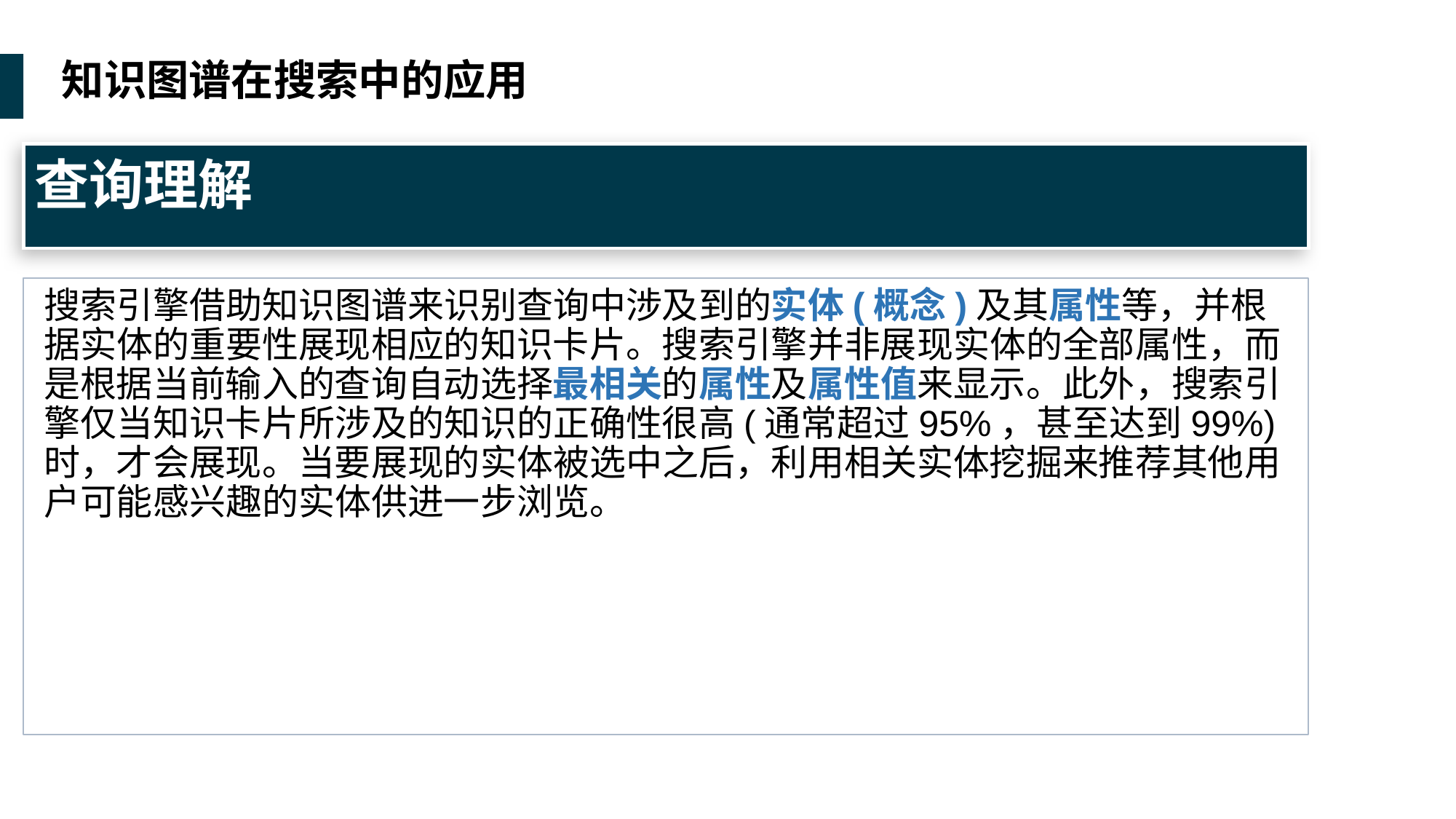

知识图谱在搜索中的应用

查询理解
搜索引擎借助知识图谱来识别查询中涉及到的实体(概念)及其属性等，并根据实体的重要性展现相应的知识卡片。搜索引擎并非展现实体的全部属性，而是根据当前输入的查询自动选择最相关的属性及属性值来显示。此外，搜索引擎仅当知识卡片所涉及的知识的正确性很高(通常超过95%，甚至达到99%)时，才会展现。当要展现的实体被选中之后，利用相关实体挖掘来推荐其他用户可能感兴趣的实体供进一步浏览。